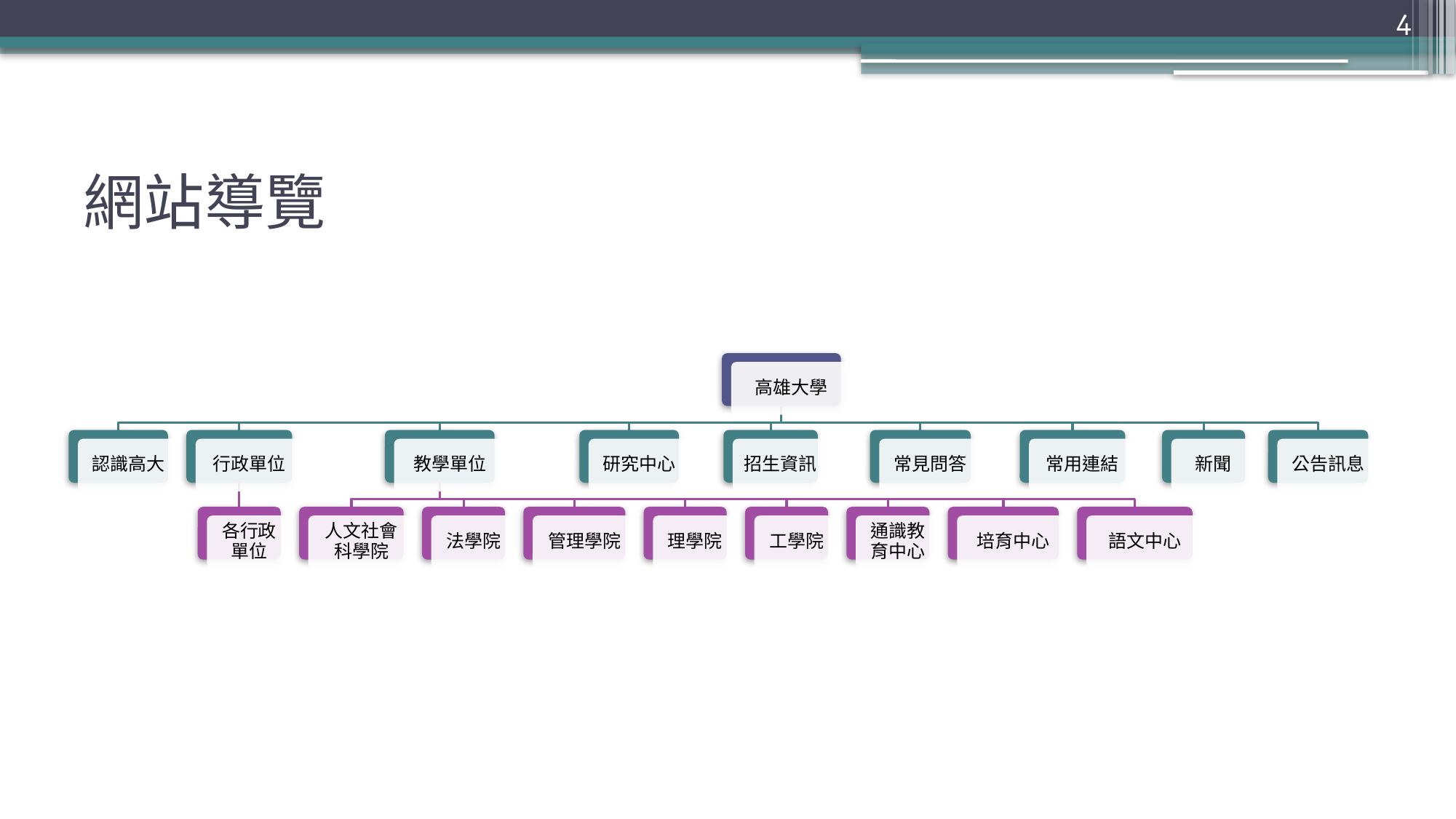

4
高雄大學
認識高大
行政單位
各行政單位
教學單位
人文社會科學院
法學院
管理學院
理學院
工學院
通識教育中心
培育中心
語文中心
研究中心
招生資訊
常見問答
常用連結
新聞
公告訊息
# 網站導覽